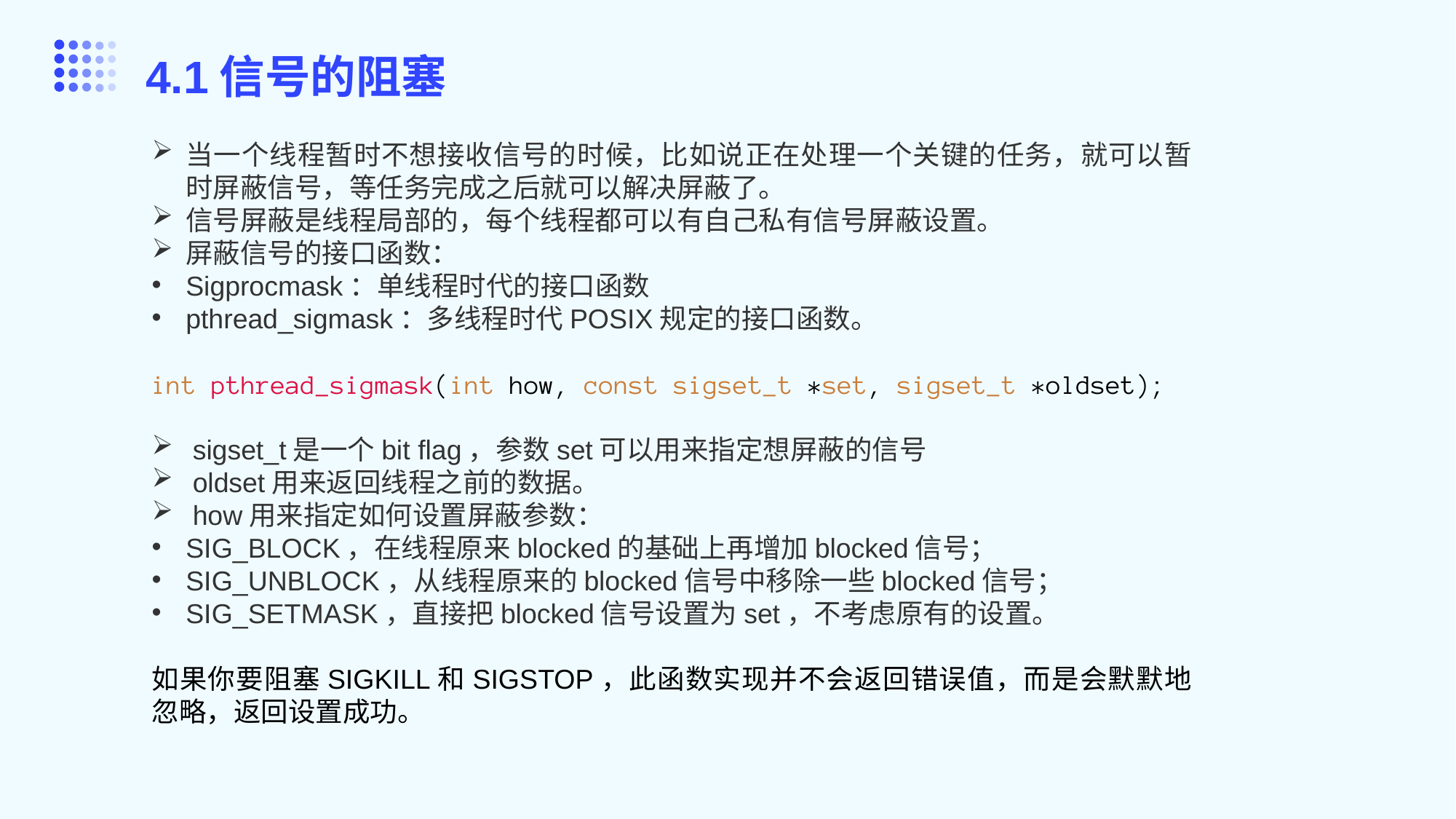

4.1信号的阻塞

当一个线程暂时不想接收信号的时候，比如说正在处理一个关键的任务，就可以暂时屏蔽信号，等任务完成之后就可以解决屏蔽了。
信号屏蔽是线程局部的，每个线程都可以有自己私有信号屏蔽设置。
屏蔽信号的接口函数：
Sigprocmask：单线程时代的接口函数
pthread_sigmask：多线程时代POSIX规定的接口函数。

int pthread_sigmask(int how, const sigset_t *set, sigset_t *oldset);

sigset_t是一个bit flag，参数set可以用来指定想屏蔽的信号
oldset用来返回线程之前的数据。
how用来指定如何设置屏蔽参数：
SIG_BLOCK，在线程原来blocked的基础上再增加blocked信号；
SIG_UNBLOCK，从线程原来的blocked信号中移除一些blocked信号；
SIG_SETMASK，直接把blocked信号设置为set，不考虑原有的设置。

如果你要阻塞SIGKILL和SIGSTOP，此函数实现并不会返回错误值，而是会默默地忽略，返回设置成功。